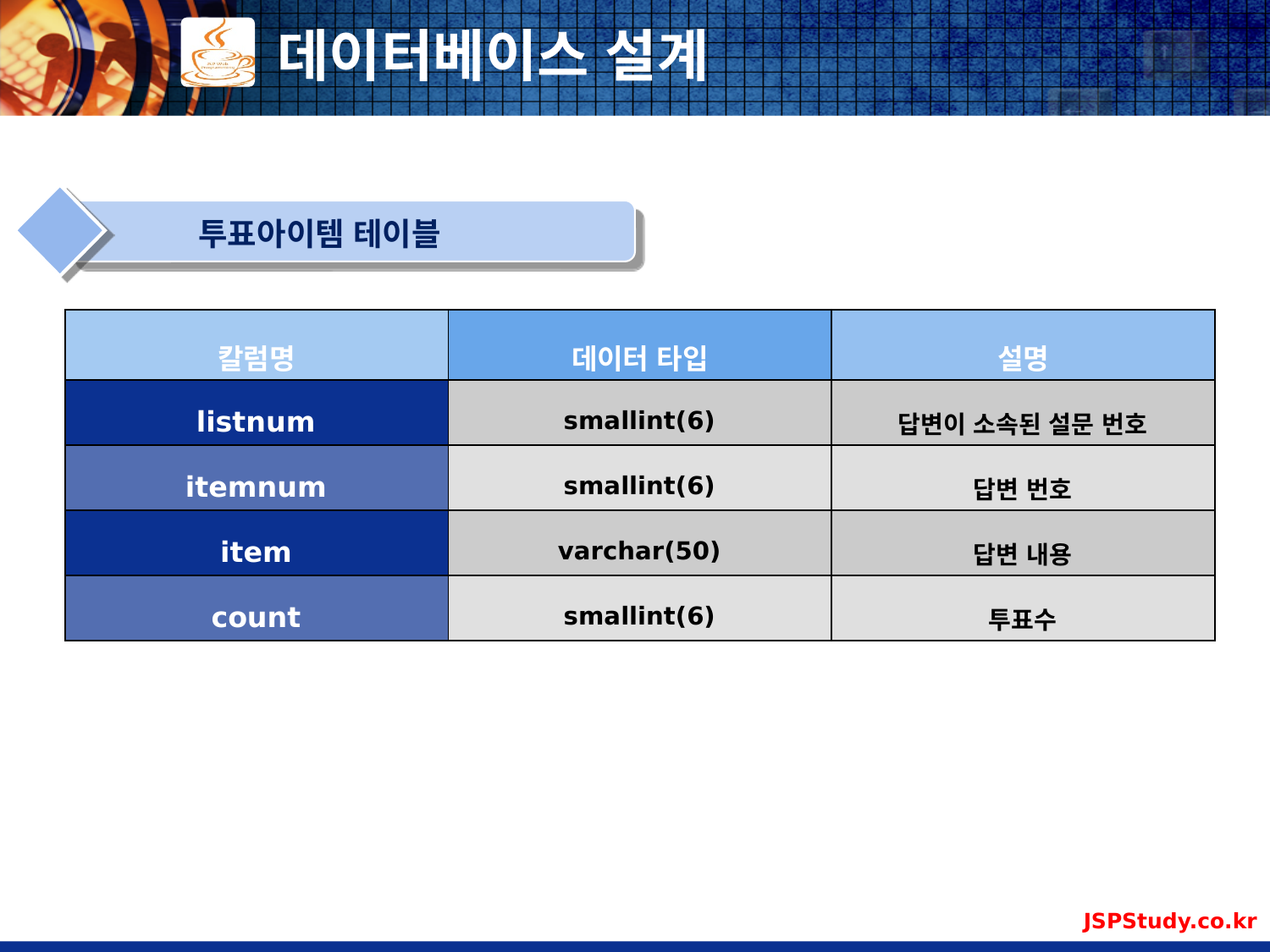

# 데이터베이스 설계

투표아이템 테이블
| 칼럼명 | 데이터 타입 | 설명 |
| --- | --- | --- |
| listnum | smallint(6) | 답변이 소속된 설문 번호 |
| itemnum | smallint(6) | 답변 번호 |
| item | varchar(50) | 답변 내용 |
| count | smallint(6) | 투표수 |
JSPStudy.co.kr